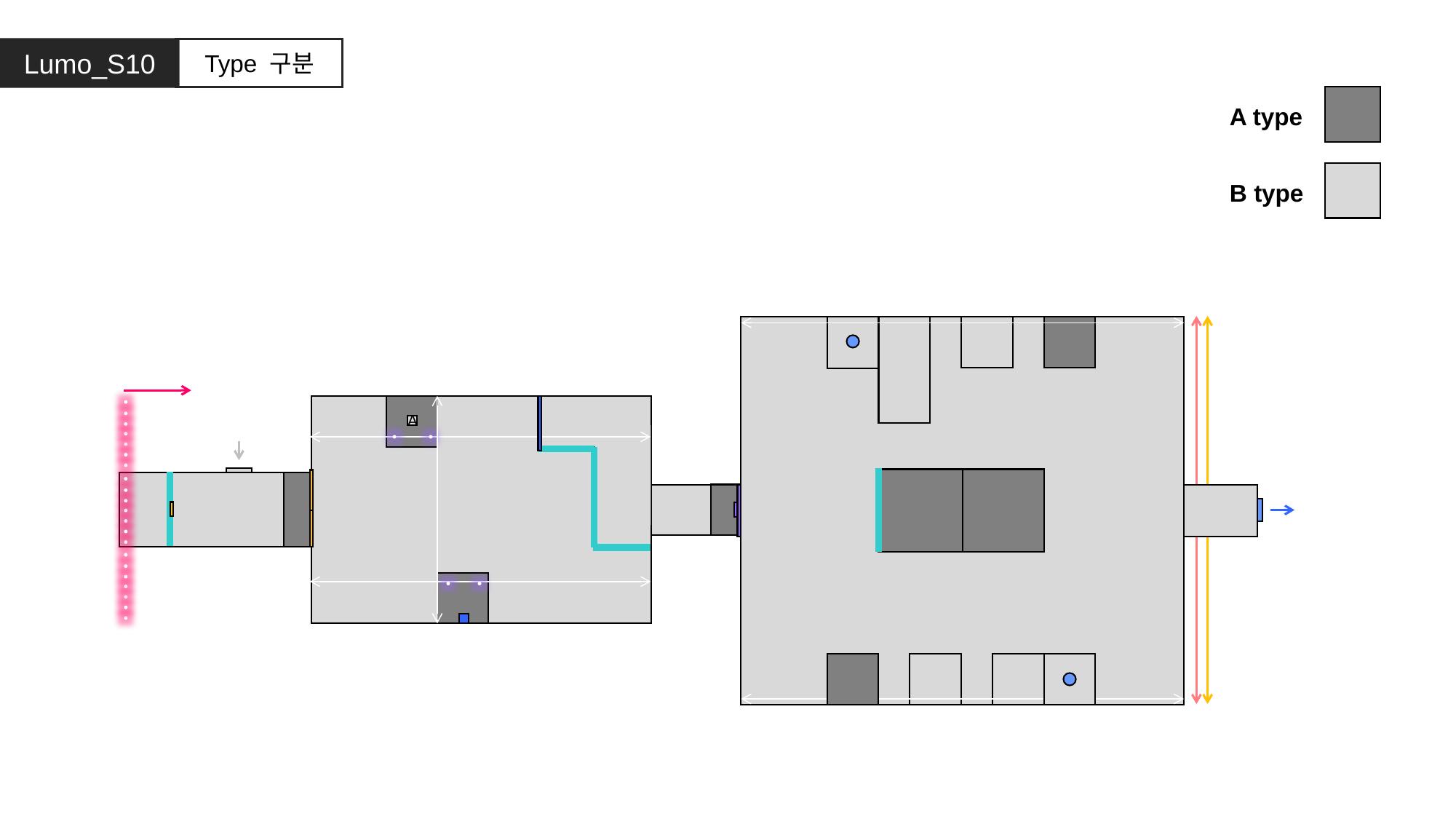

Lumo_S10
Type 구분

A type

B type

A